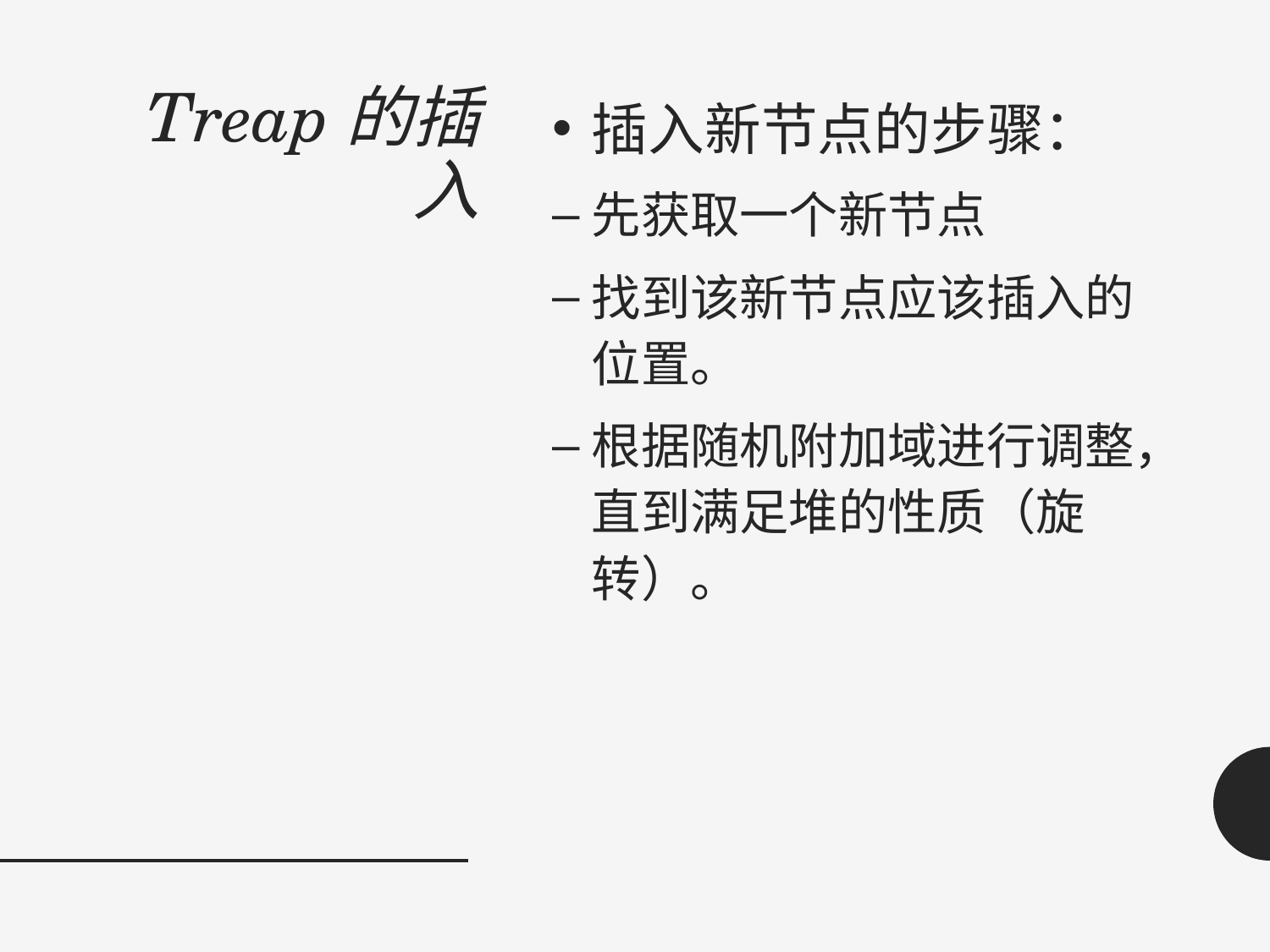

# Treap的插入
插入新节点的步骤：
先获取一个新节点
找到该新节点应该插入的位置。
根据随机附加域进行调整，直到满足堆的性质（旋转）。